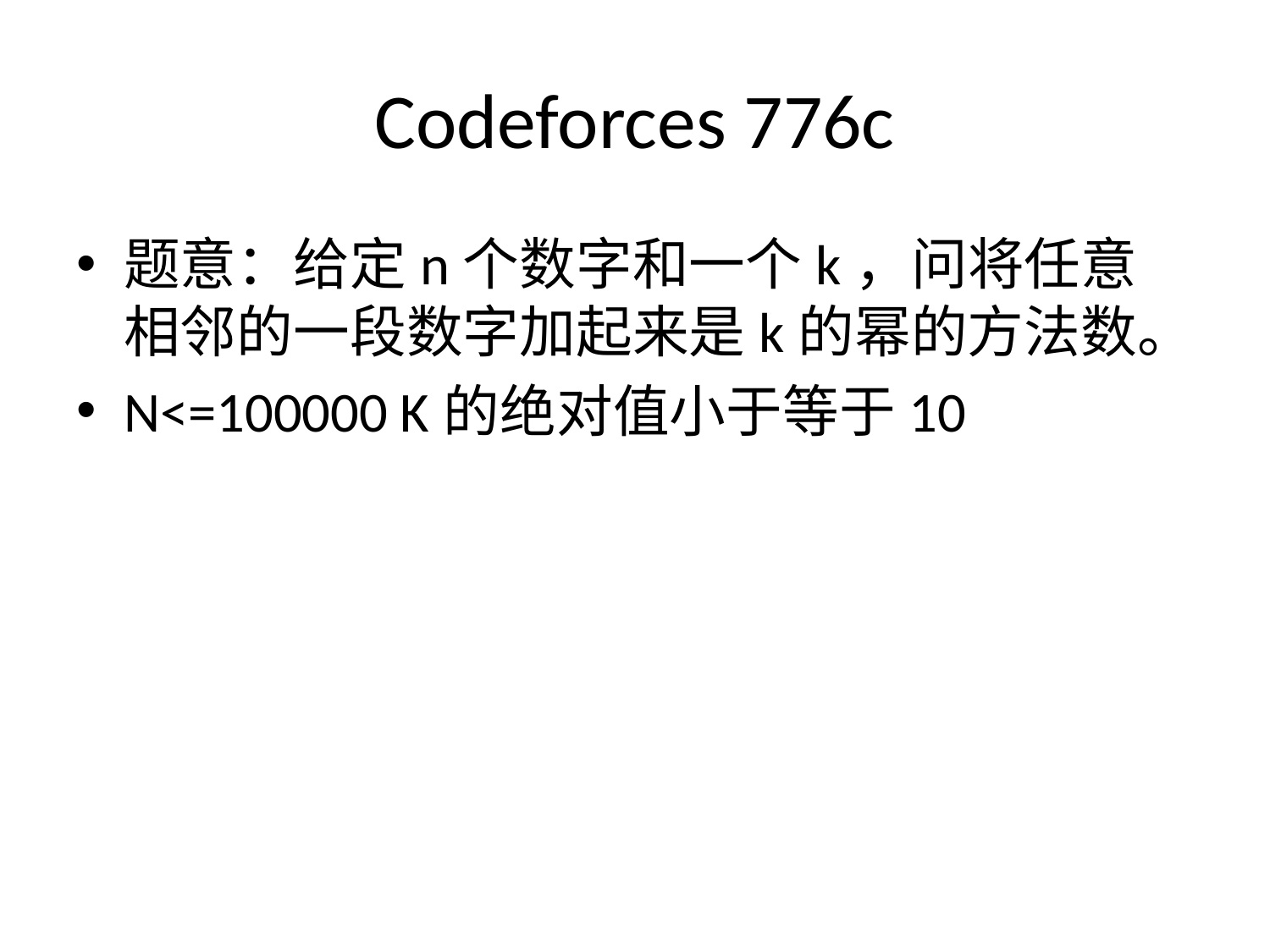

# Codeforces 776c
题意：给定n个数字和一个k，问将任意相邻的一段数字加起来是k的幂的方法数。
N<=100000 K的绝对值小于等于10